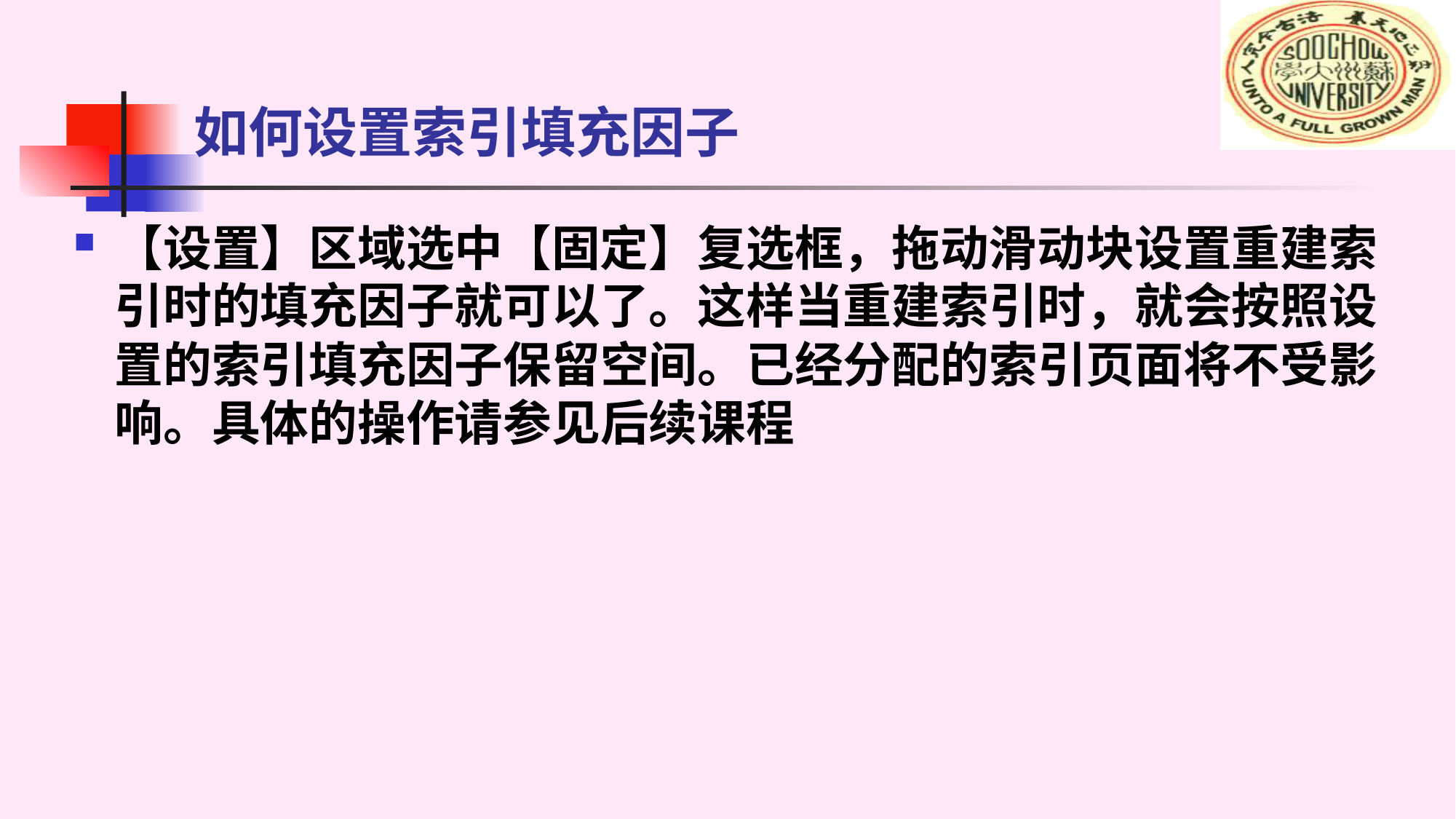

# 如何设置索引填充因子
【设置】区域选中【固定】复选框，拖动滑动块设置重建索引时的填充因子就可以了。这样当重建索引时，就会按照设置的索引填充因子保留空间。已经分配的索引页面将不受影响。具体的操作请参见后续课程